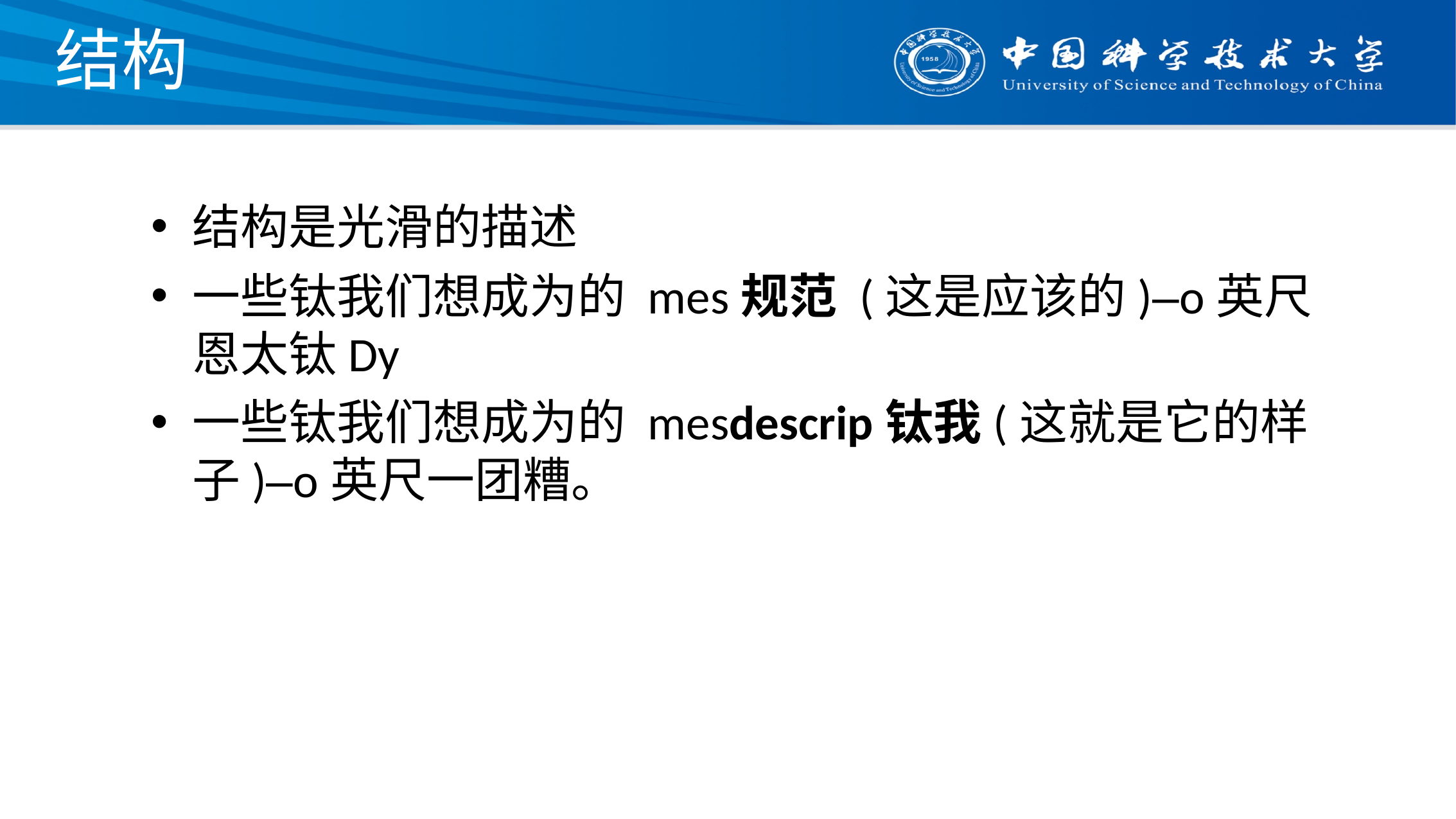

# 结构
结构是光滑的描述
一些钛我们想成为的 mes规范 (这是应该的)–o英尺恩太钛Dy
一些钛我们想成为的 mesdescrip钛我(这就是它的样子)–o英尺一团糟。